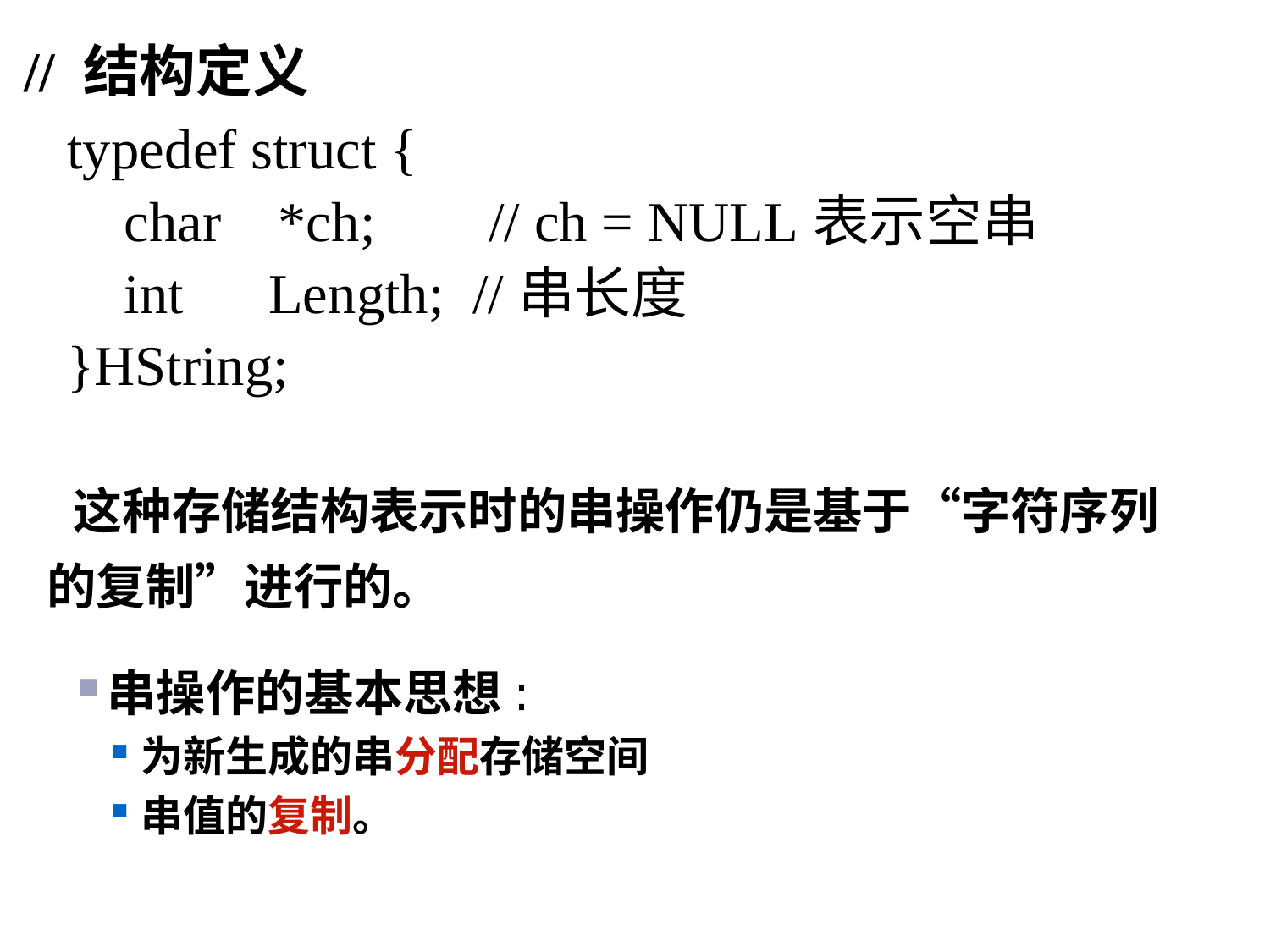

// 结构定义
typedef struct {
    char    *ch;        // ch = NULL表示空串
    int      Length;  //串长度
}HString;
 这种存储结构表示时的串操作仍是基于“字符序列的复制”进行的。
串操作的基本思想:
为新生成的串分配存储空间
串值的复制。